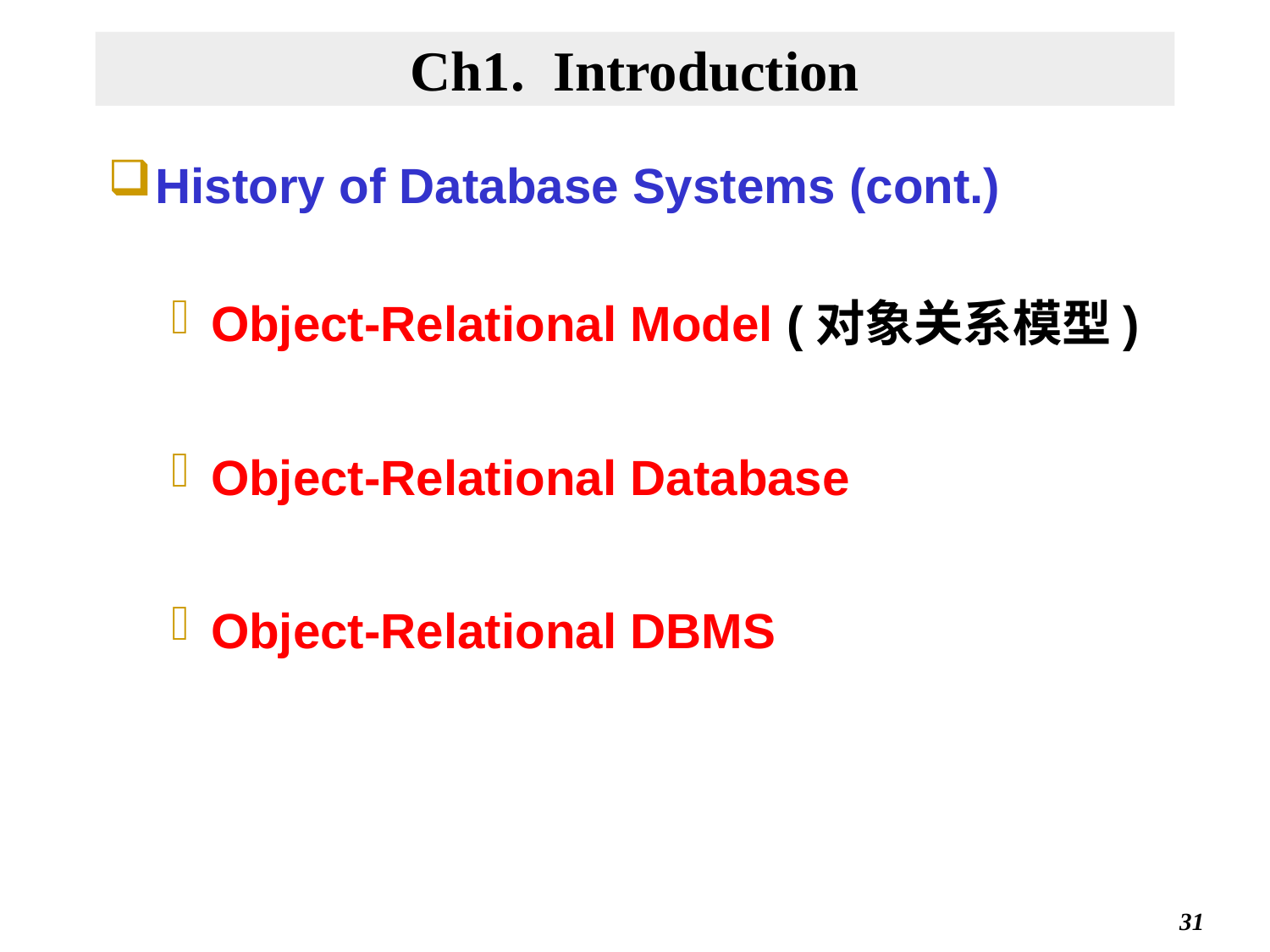

# Ch1.  Introduction
History of Database Systems (cont.)

Object-Relational Model (对象关系模型)

Object-Relational Database

Object-Relational DBMS

31